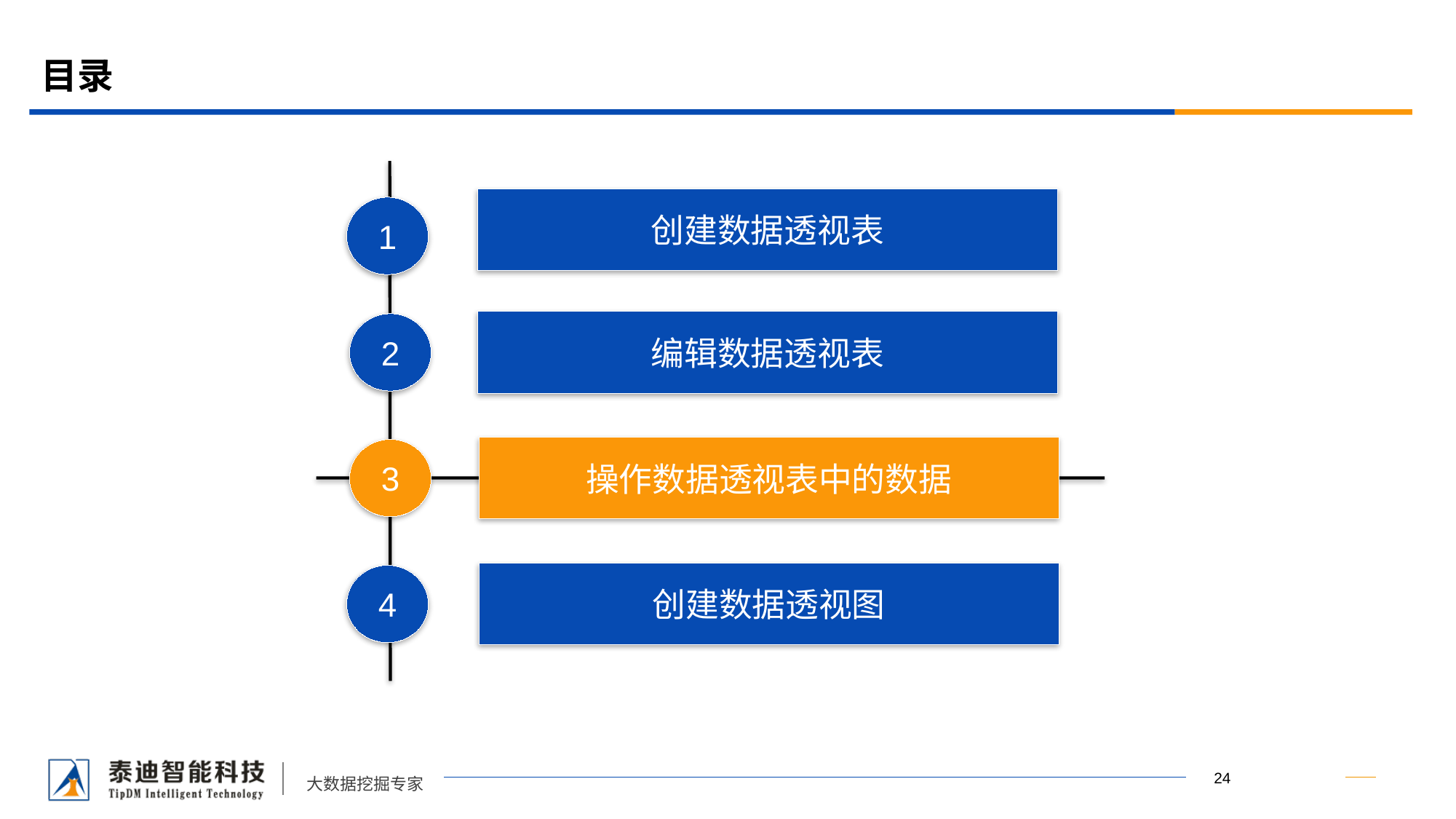

# 目录
创建数据透视表
1
编辑数据透视表
2
操作数据透视表中的数据
3

创建数据透视图
4